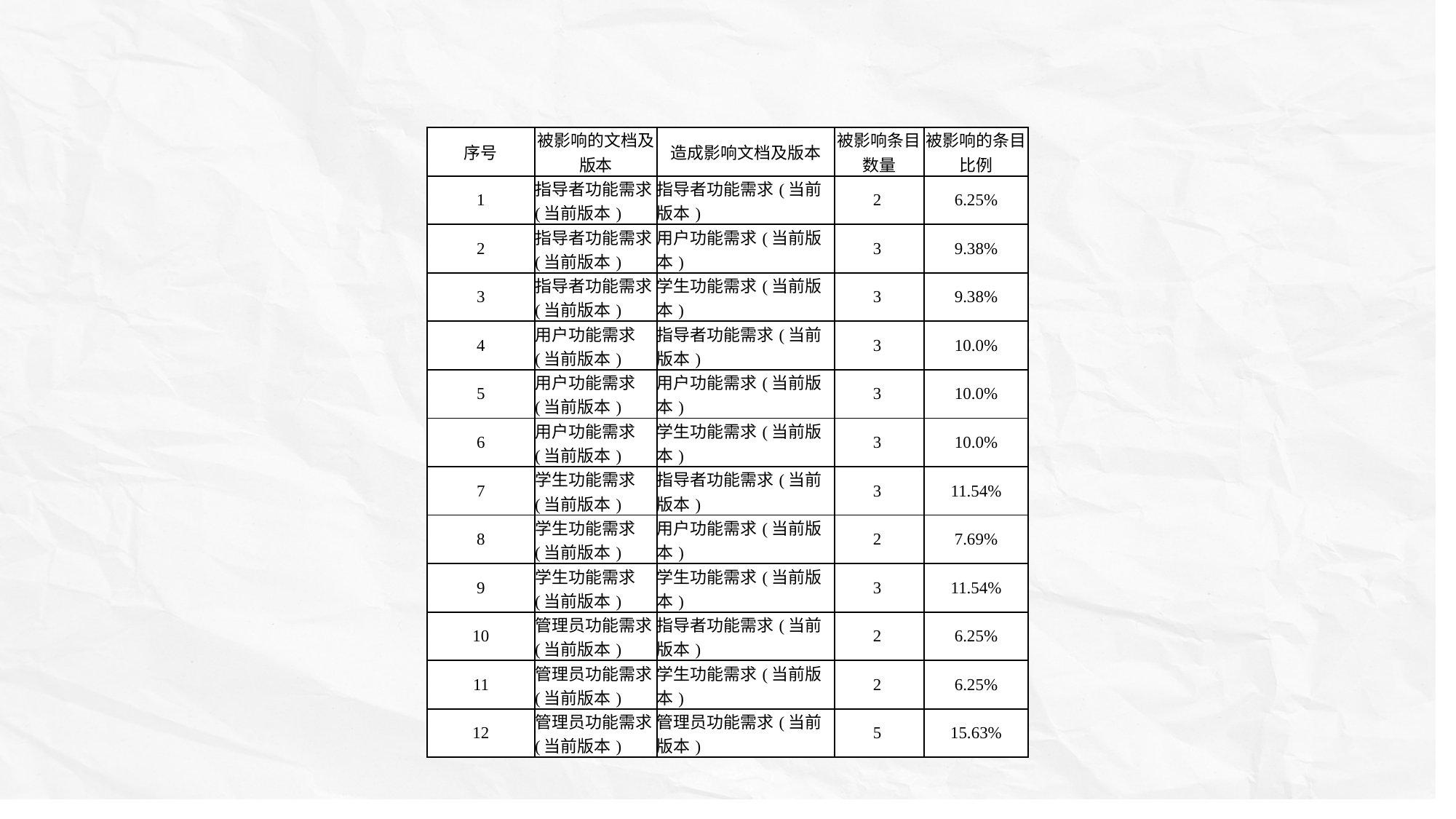

| 序号 | 被影响的文档及版本 | 造成影响文档及版本 | 被影响条目数量 | 被影响的条目比例 |
| --- | --- | --- | --- | --- |
| 1 | 指导者功能需求(当前版本) | 指导者功能需求(当前版本) | 2 | 6.25% |
| 2 | 指导者功能需求(当前版本) | 用户功能需求(当前版本) | 3 | 9.38% |
| 3 | 指导者功能需求(当前版本) | 学生功能需求(当前版本) | 3 | 9.38% |
| 4 | 用户功能需求(当前版本) | 指导者功能需求(当前版本) | 3 | 10.0% |
| 5 | 用户功能需求(当前版本) | 用户功能需求(当前版本) | 3 | 10.0% |
| 6 | 用户功能需求(当前版本) | 学生功能需求(当前版本) | 3 | 10.0% |
| 7 | 学生功能需求(当前版本) | 指导者功能需求(当前版本) | 3 | 11.54% |
| 8 | 学生功能需求(当前版本) | 用户功能需求(当前版本) | 2 | 7.69% |
| 9 | 学生功能需求(当前版本) | 学生功能需求(当前版本) | 3 | 11.54% |
| 10 | 管理员功能需求(当前版本) | 指导者功能需求(当前版本) | 2 | 6.25% |
| 11 | 管理员功能需求(当前版本) | 学生功能需求(当前版本) | 2 | 6.25% |
| 12 | 管理员功能需求(当前版本) | 管理员功能需求(当前版本) | 5 | 15.63% |